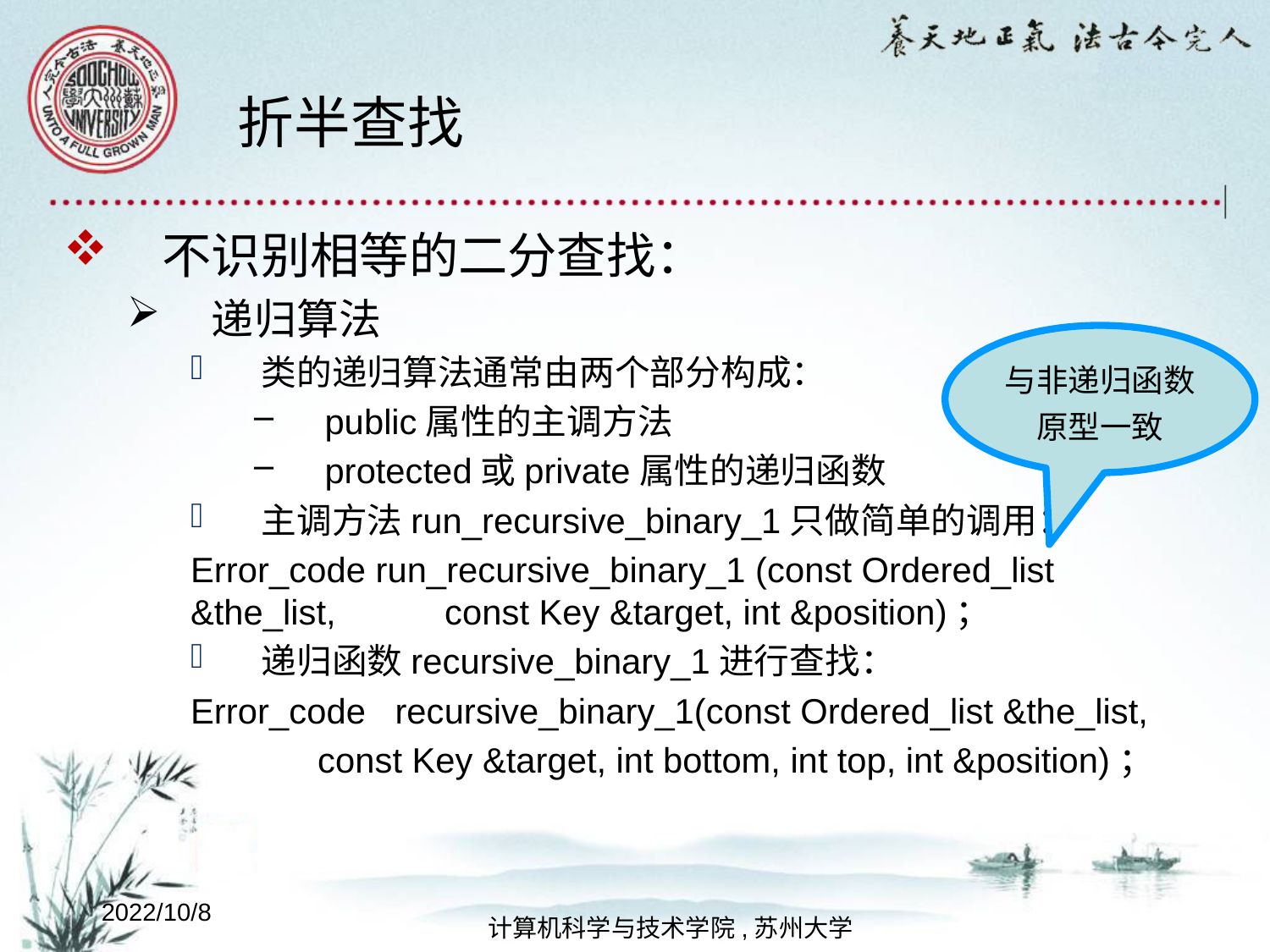

# 折半查找
不识别相等的二分查找：
递归算法
类的递归算法通常由两个部分构成：
public属性的主调方法
protected或private属性的递归函数
主调方法run_recursive_binary_1只做简单的调用：
Error_code run_recursive_binary_1 (const Ordered_list &the_list, 	const Key &target, int &position)；
递归函数recursive_binary_1进行查找：
Error_code   recursive_binary_1(const Ordered_list &the_list,
	const Key &target, int bottom, int top, int &position)；

与非递归函数原型一致
2022/10/8
计算机科学与技术学院,苏州大学